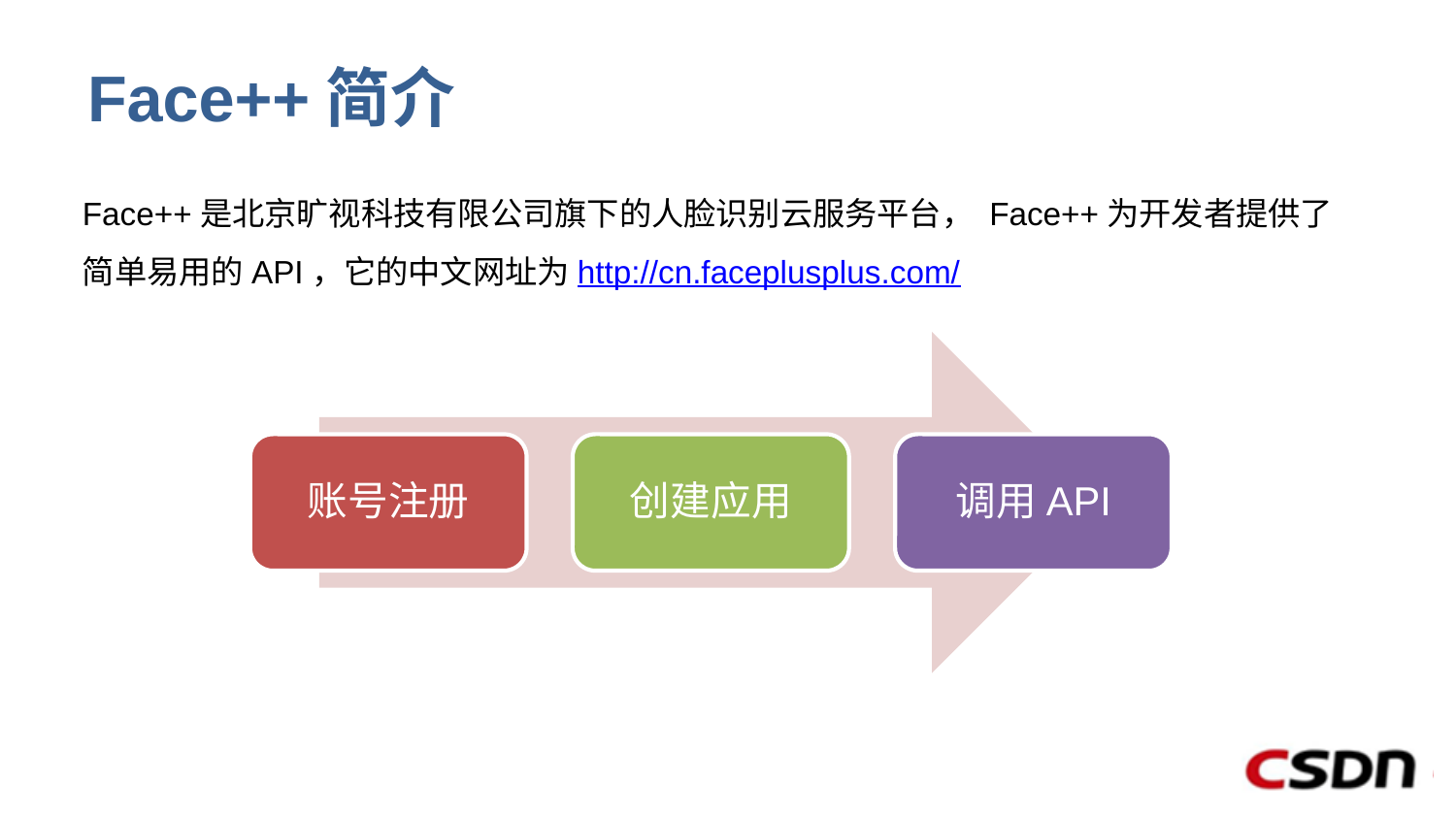

# Face++简介
Face++是北京旷视科技有限公司旗下的人脸识别云服务平台， Face++为开发者提供了简单易用的API，它的中文网址为http://cn.faceplusplus.com/
账号注册
创建应用
调用API